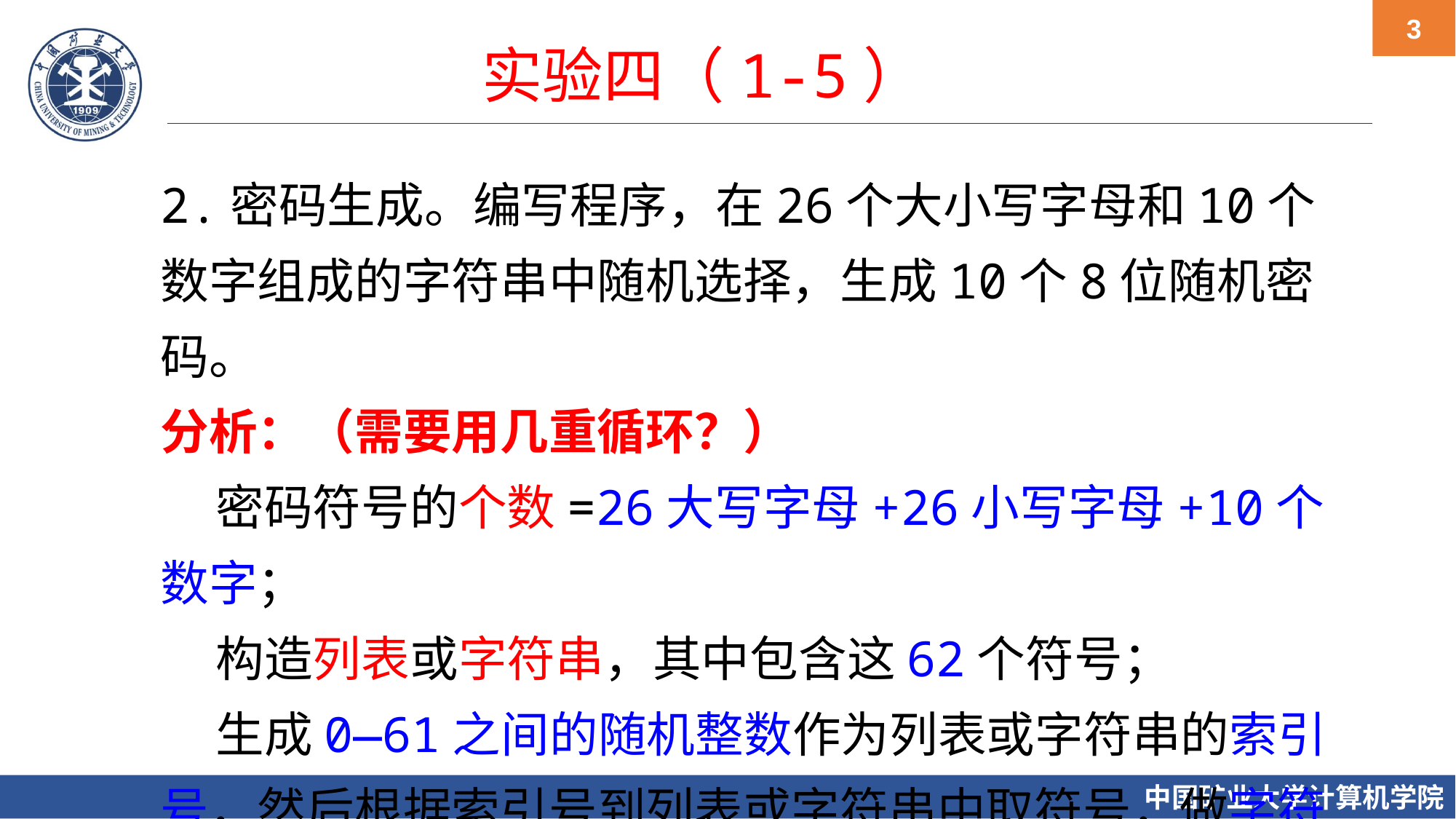

实验四（1-5）
2.密码生成。编写程序，在26个大小写字母和10个数字组成的字符串中随机选择，生成10个8位随机密码。
分析：（需要用几重循环？）
    密码符号的个数=26大写字母+26小写字母+10个数字；
    构造列表或字符串，其中包含这62个符号；
    生成0—61之间的随机整数作为列表或字符串的索引号，然后根据索引号到列表或字符串中取符号，做字符串连接，得到需要的密码。